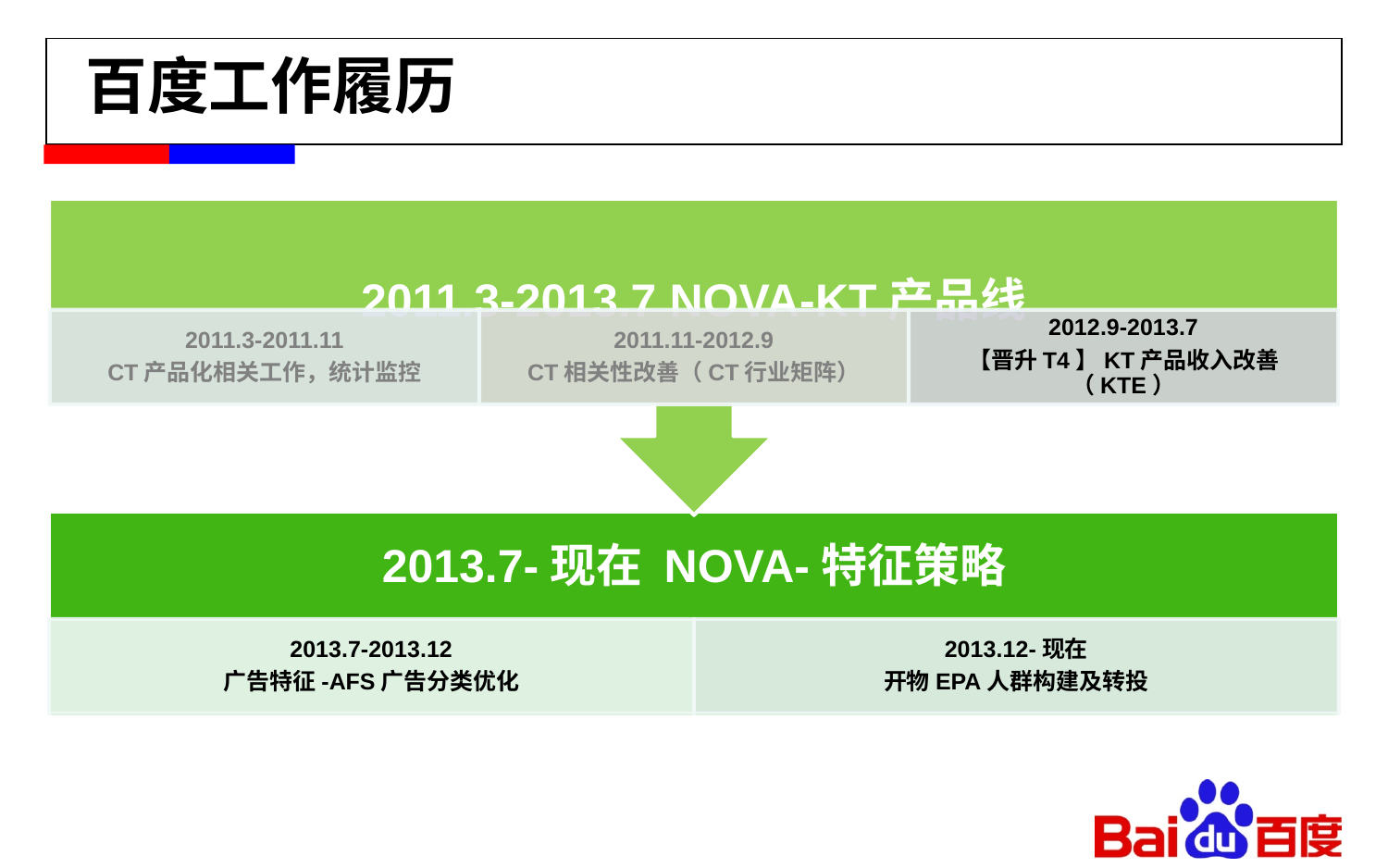

百度工作履历
2013.7-现在 NOVA-特征策略
2013.7-2013.12
广告特征-AFS广告分类优化
2013.12-现在
开物EPA人群构建及转投
2011.3-2013.7 NOVA-KT产品线
2011.3-2011.11
CT产品化相关工作，统计监控
2011.11-2012.9
CT相关性改善（CT行业矩阵）
2012.9-2013.7
【晋升T4】KT产品收入改善（KTE）